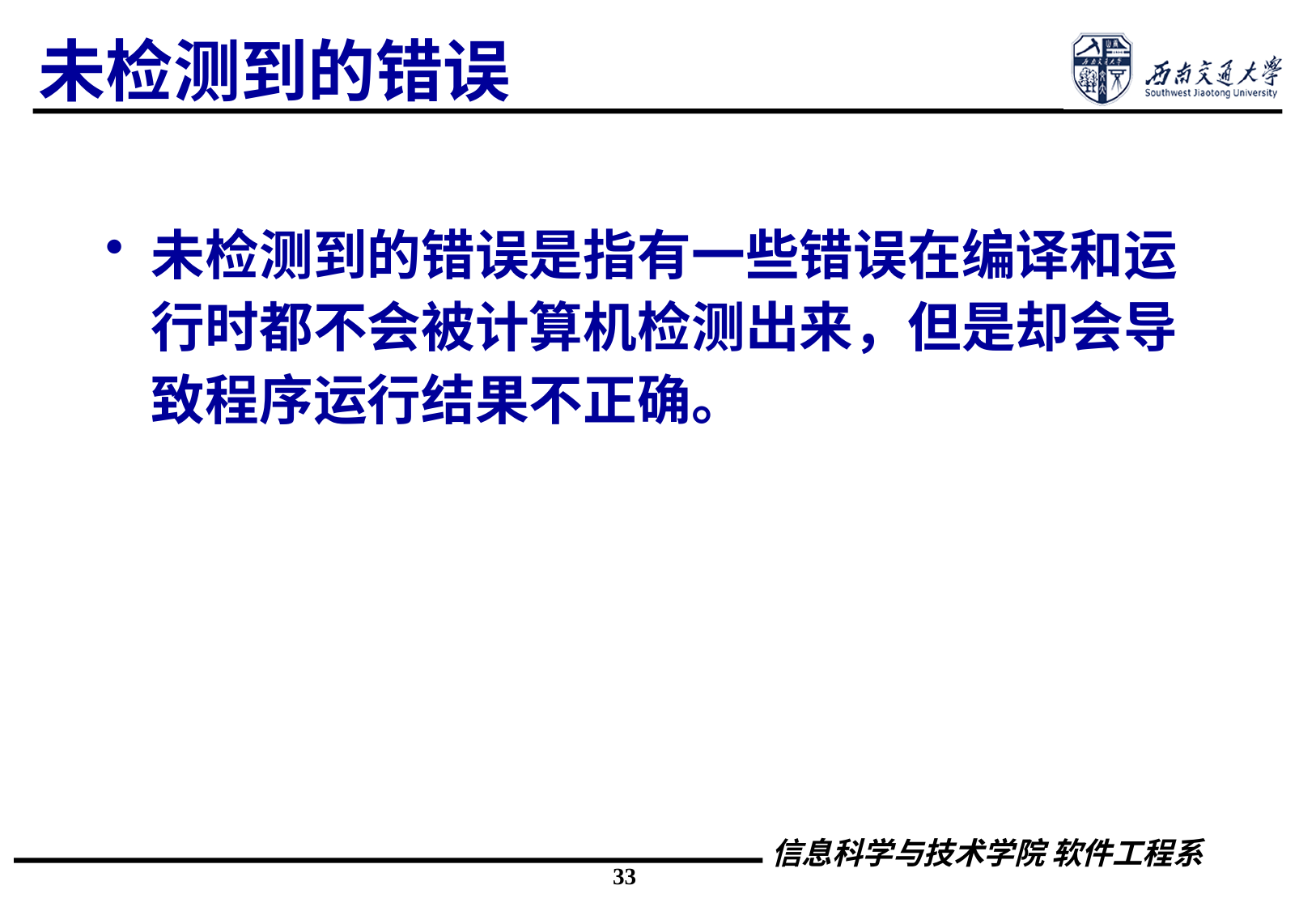

# 未检测到的错误
未检测到的错误是指有一些错误在编译和运行时都不会被计算机检测出来，但是却会导致程序运行结果不正确。
33